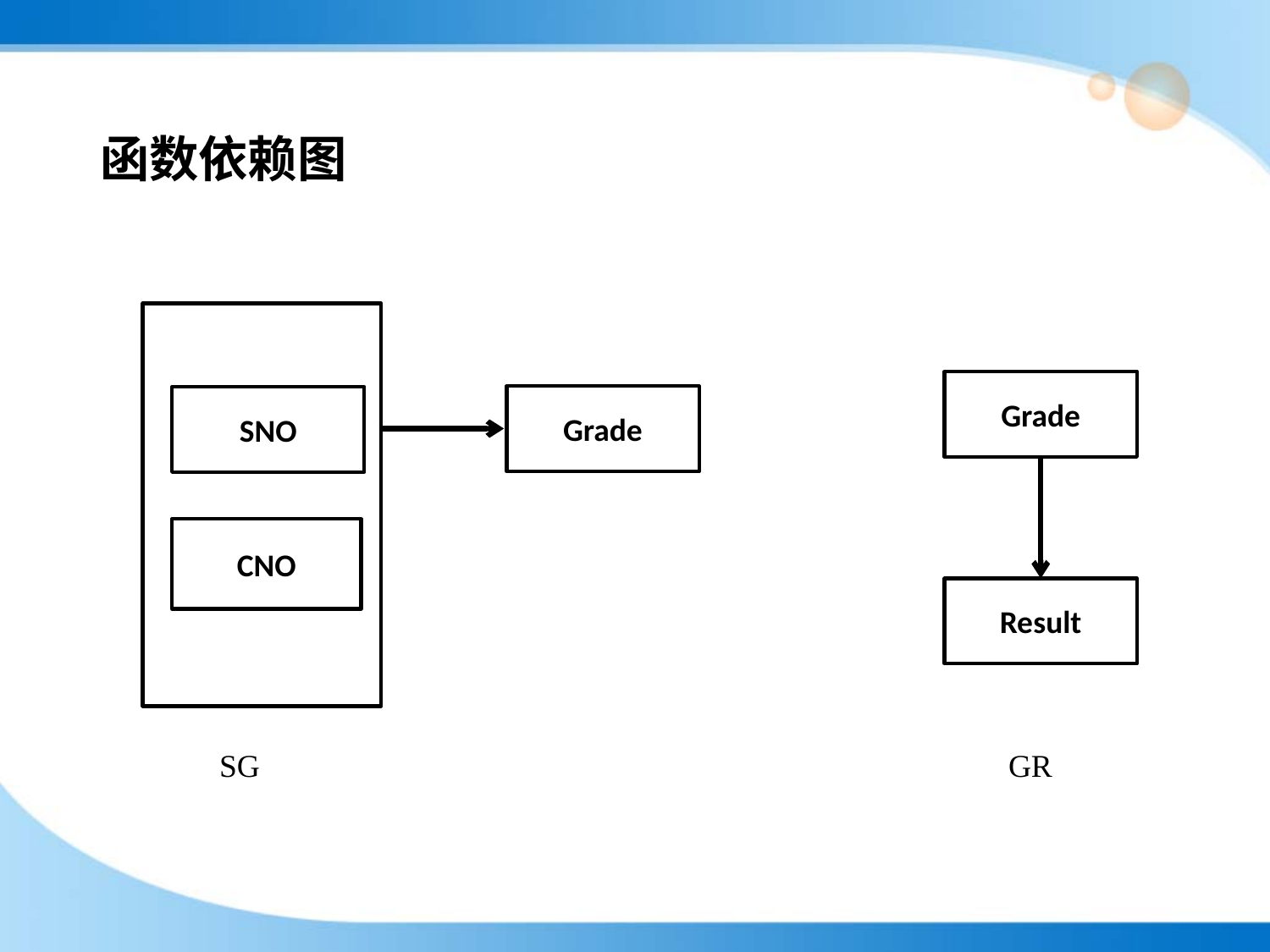

函数依赖图

Grade
Grade
SNO
CNO
Result
GR
SG